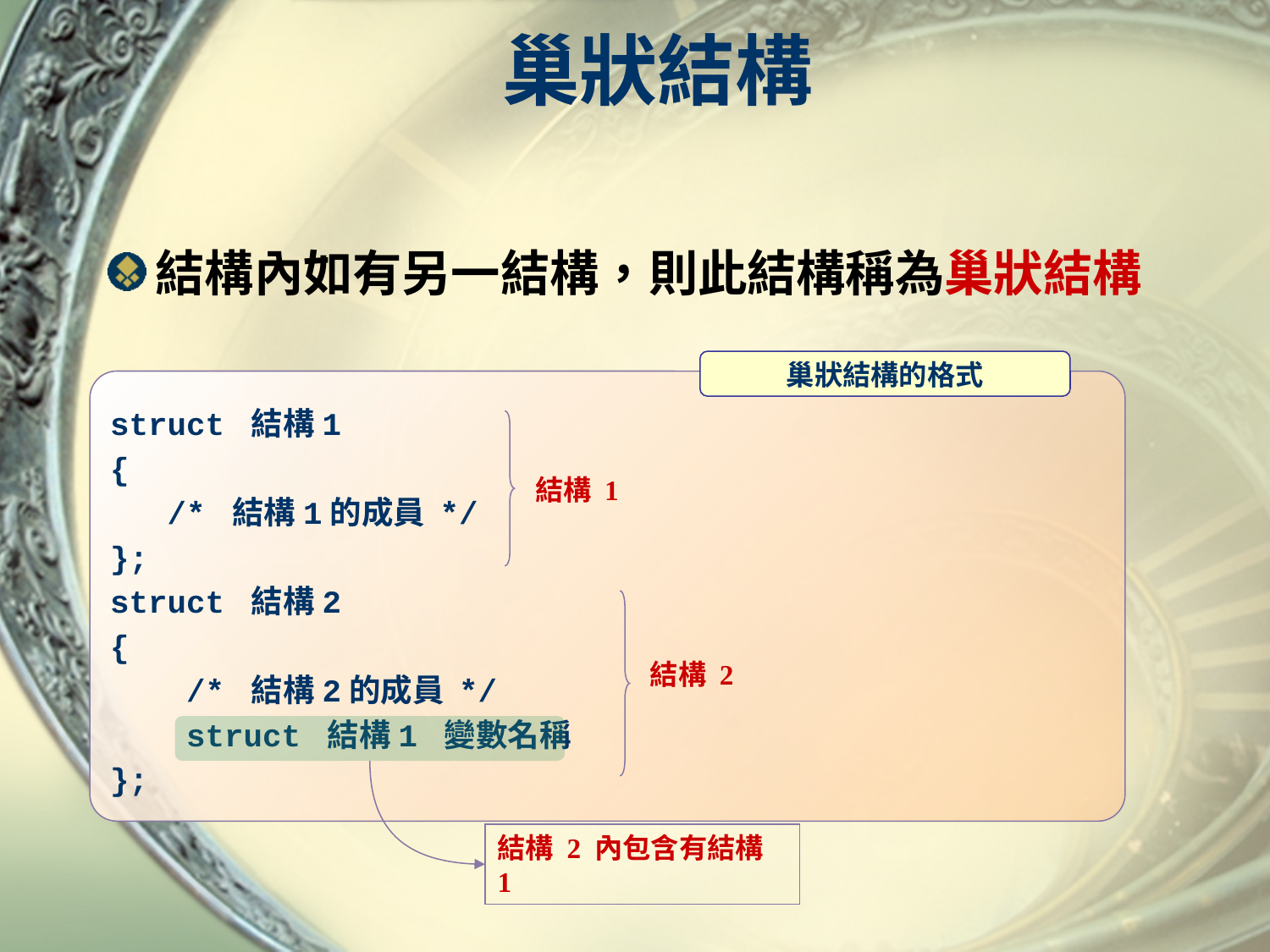

# 巢狀結構
結構內如有另一結構，則此結構稱為巢狀結構
巢狀結構的格式
struct 結構1
{
   /* 結構1的成員 */
};
struct 結構2
{
    /* 結構2的成員 */
    struct 結構1 變數名稱
};

結構 1

結構 2

結構 2 內包含有結構 1